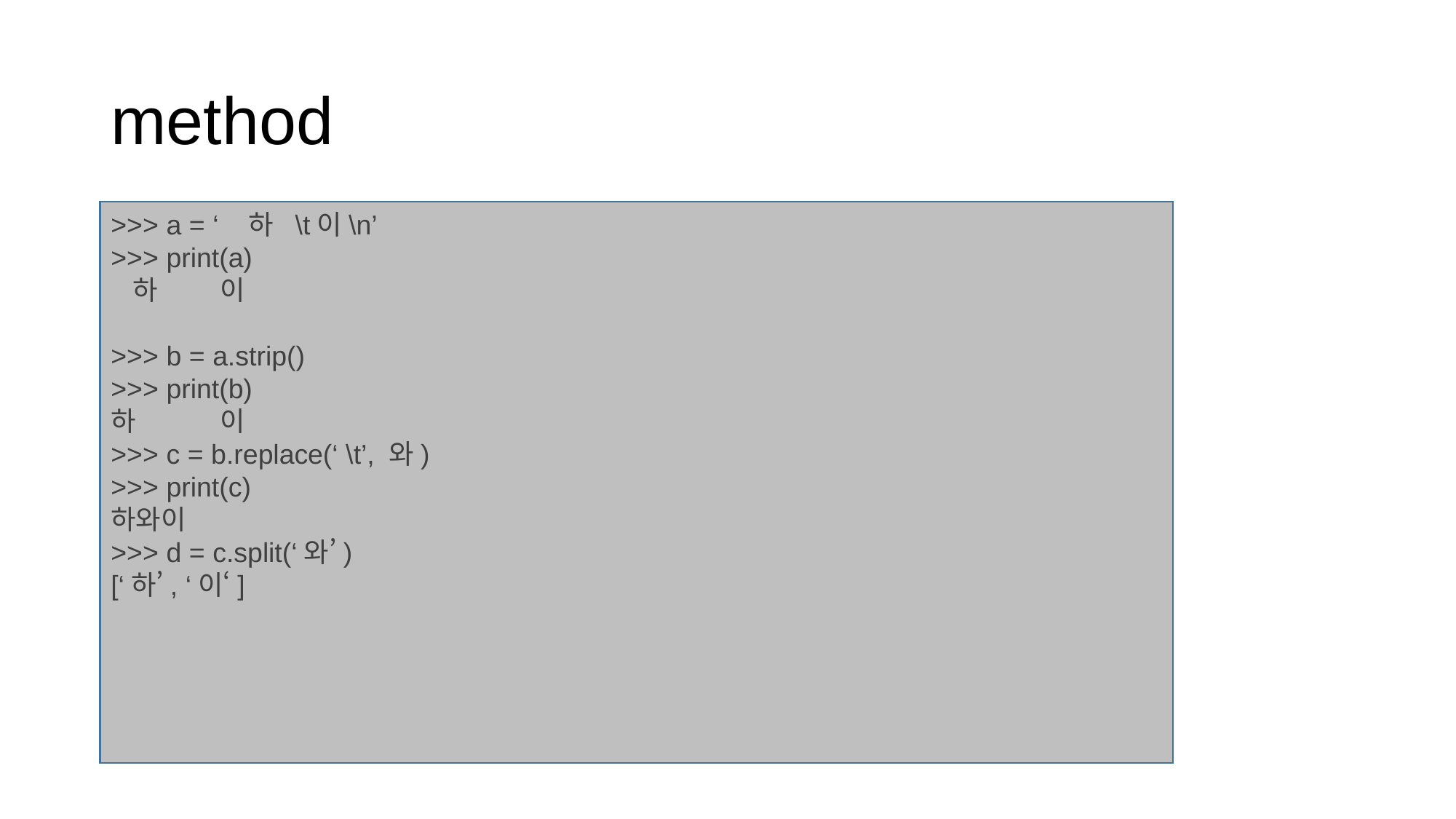

# method
>>> a = ‘   하  \t이\n’
>>> print(a)
  하	이

>>> b = a.strip()
>>> print(b)
하 	이
>>> c = b.replace(‘ \t’, 와)
>>> print(c)
하와이
>>> d = c.split(‘와’)
[‘하’, ‘이‘]

a = ‘hihihihi’
asd